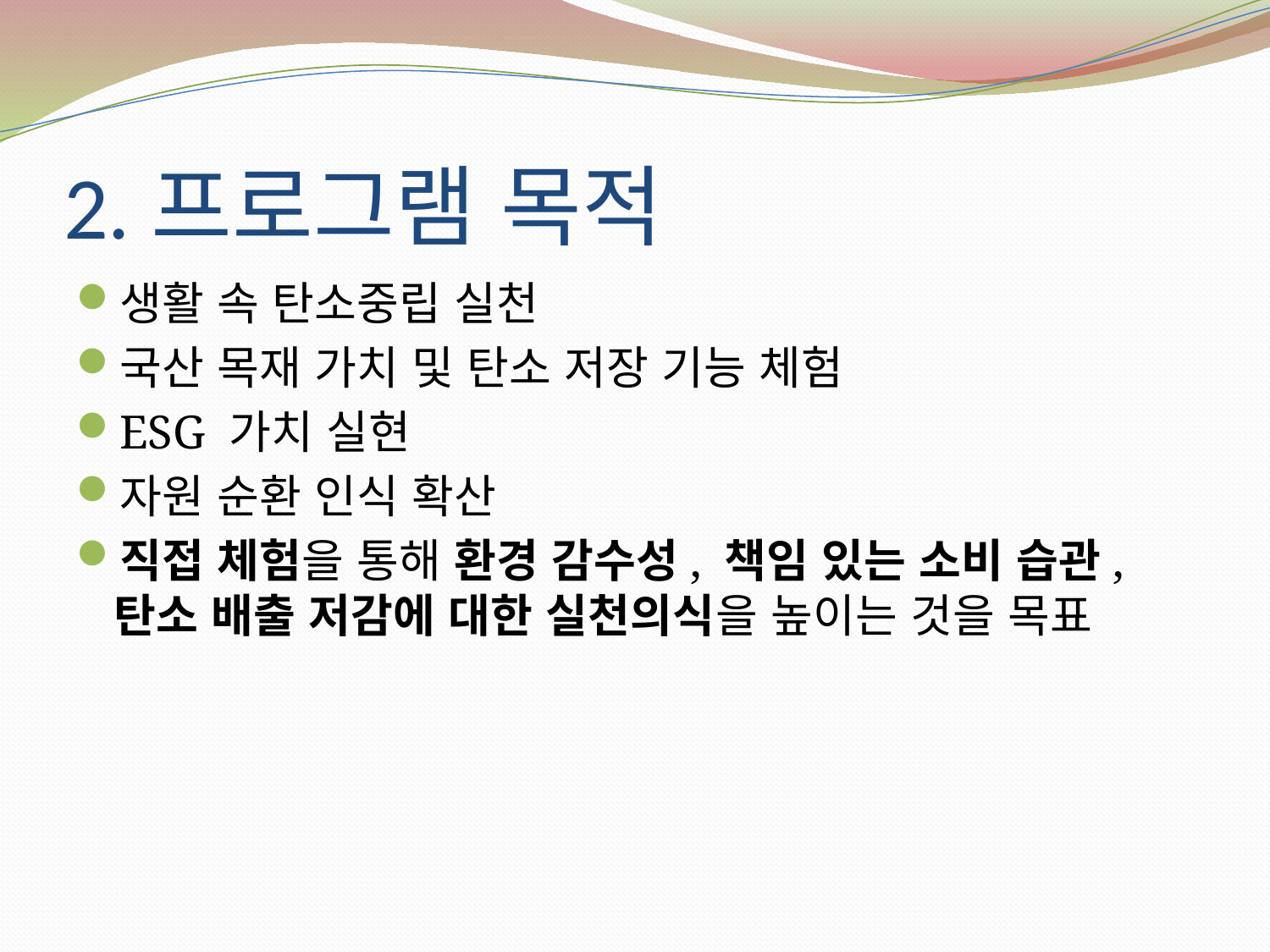

# 2.프로그램 목적
생활 속 탄소중립 실천
국산 목재 가치 및 탄소 저장 기능 체험
ESG 가치 실현
자원 순환 인식 확산
직접 체험을 통해 환경 감수성, 책임 있는 소비 습관, 탄소 배출 저감에 대한 실천의식을 높이는 것을 목표